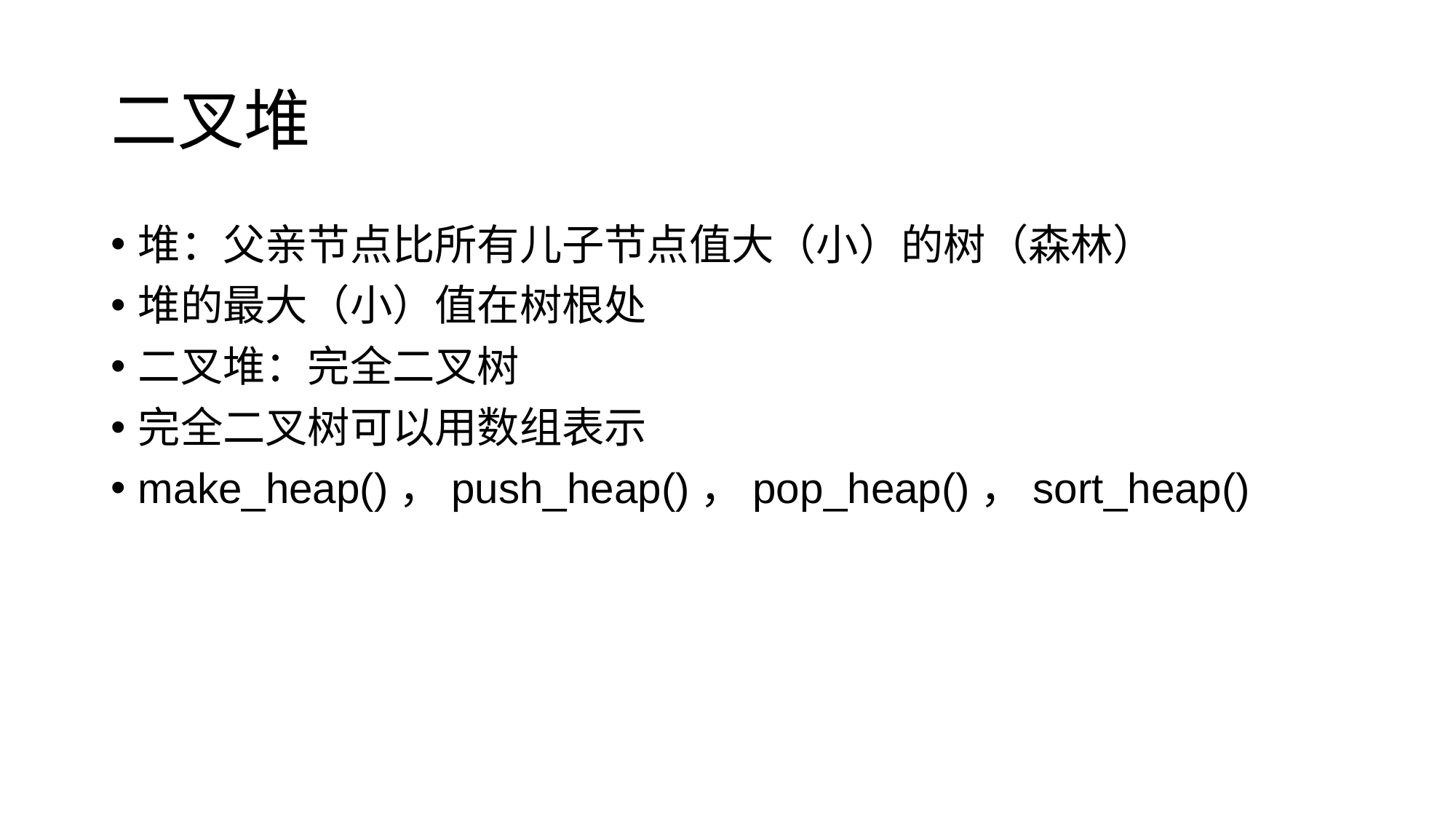

# 二叉堆
堆：父亲节点比所有儿子节点值大（小）的树（森林）
堆的最大（小）值在树根处
二叉堆：完全二叉树
完全二叉树可以用数组表示
make_heap()，push_heap()，pop_heap()，sort_heap()